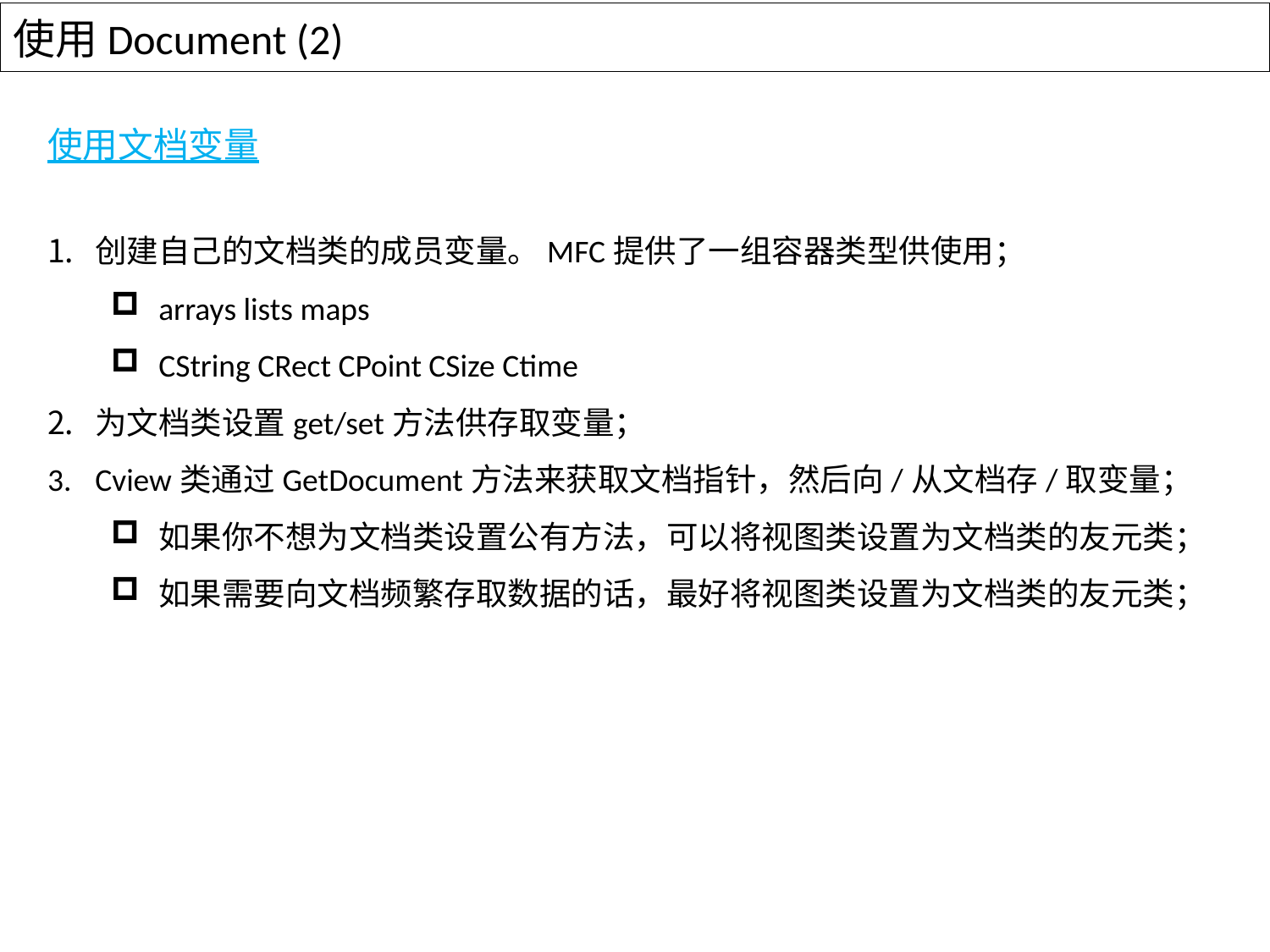

# 使用Document (2)
使用文档变量
创建自己的文档类的成员变量。MFC提供了一组容器类型供使用；
arrays lists maps
CString CRect CPoint CSize Ctime
为文档类设置get/set方法供存取变量；
Cview类通过GetDocument方法来获取文档指针，然后向/从文档存/取变量；
如果你不想为文档类设置公有方法，可以将视图类设置为文档类的友元类；
如果需要向文档频繁存取数据的话，最好将视图类设置为文档类的友元类；